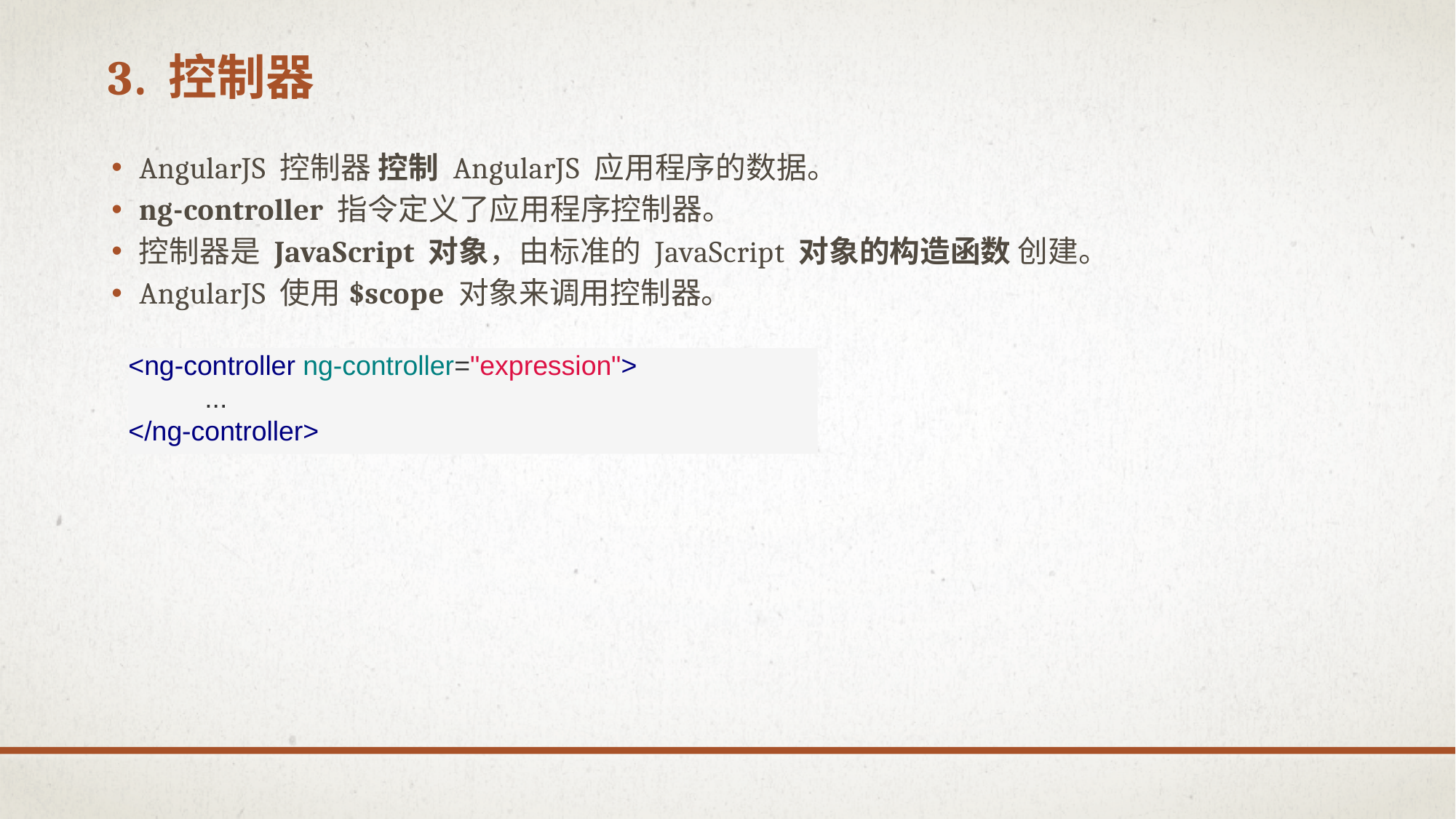

# 3. 控制器
AngularJS 控制器 控制 AngularJS 应用程序的数据。
ng-controller 指令定义了应用程序控制器。
控制器是 JavaScript 对象，由标准的 JavaScript 对象的构造函数 创建。
AngularJS 使用$scope 对象来调用控制器。

<ng-controller ng-controller="expression">
          ...
</ng-controller>